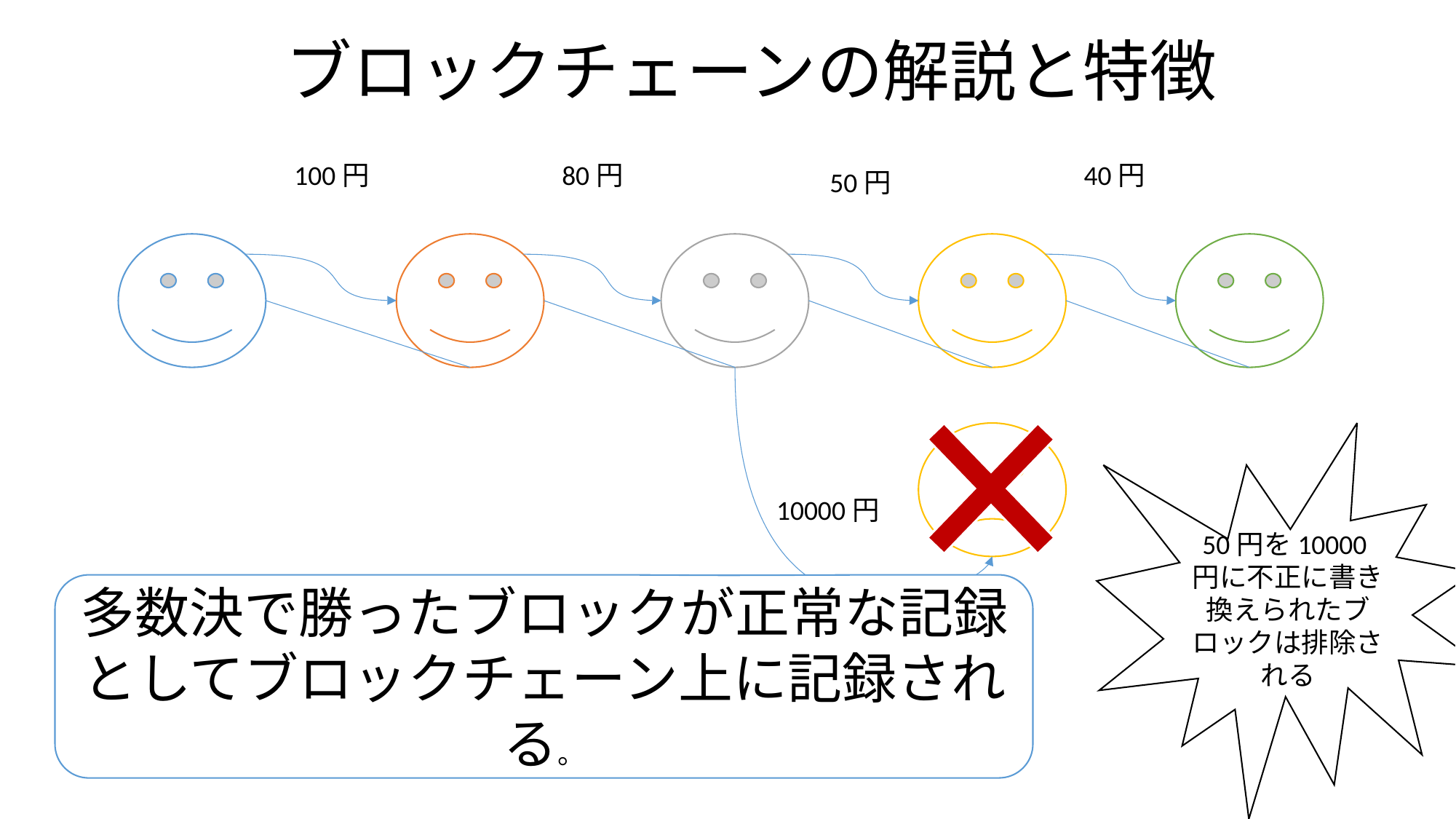

# ブロックチェーンの解説と特徴
100円
80円
40円
50円

50円を10000円に不正に書き換えられたブロックは排除される
10000円
多数決で勝ったブロックが正常な記録としてブロックチェーン上に記録される。